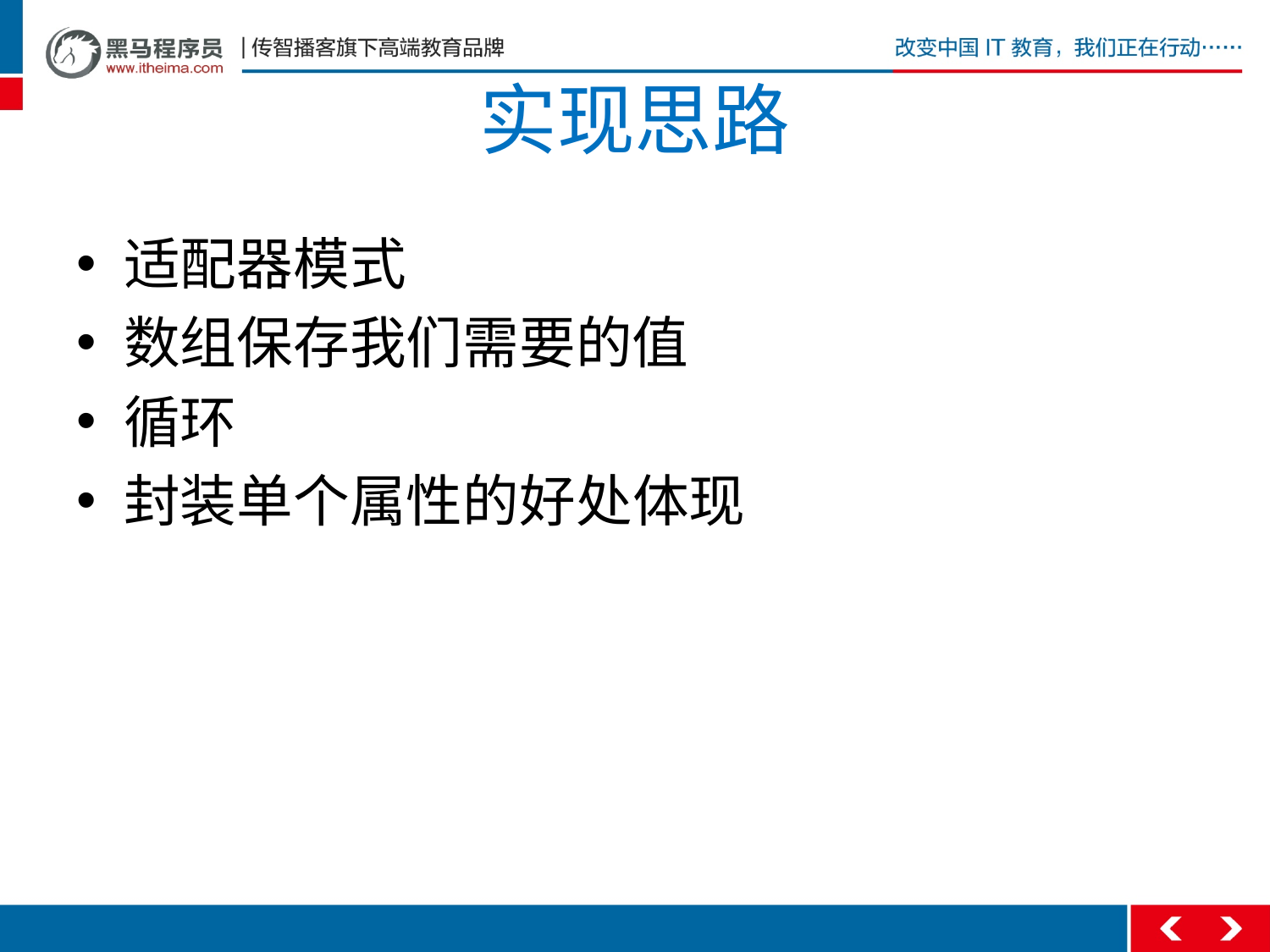

# 实现思路
适配器模式
数组保存我们需要的值
循环
封装单个属性的好处体现